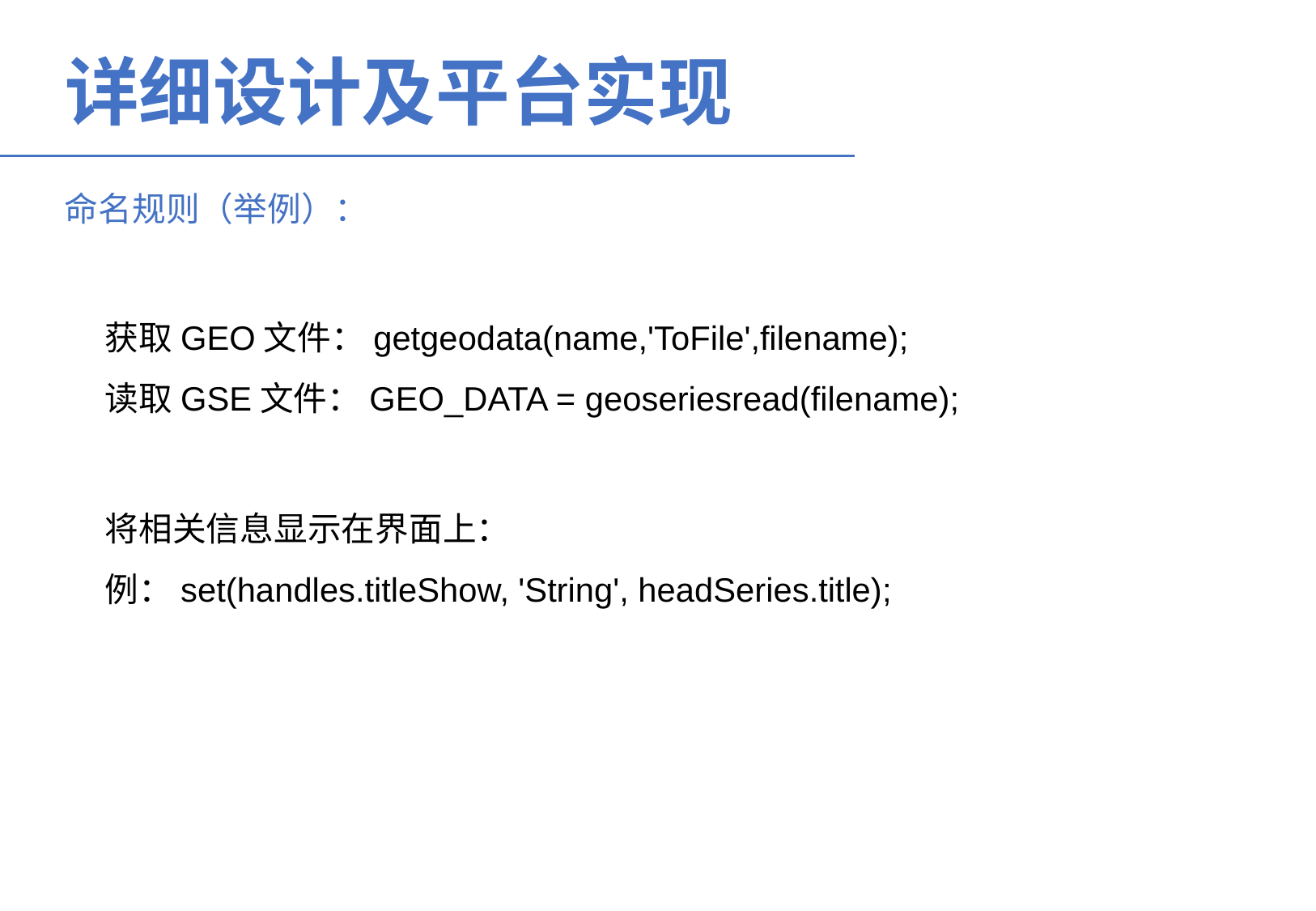

详细设计及平台实现
命名规则（举例）：
获取GEO文件：getgeodata(name,'ToFile',filename);
读取GSE文件：GEO_DATA = geoseriesread(filename);
将相关信息显示在界面上：
例：set(handles.titleShow, 'String', headSeries.title);